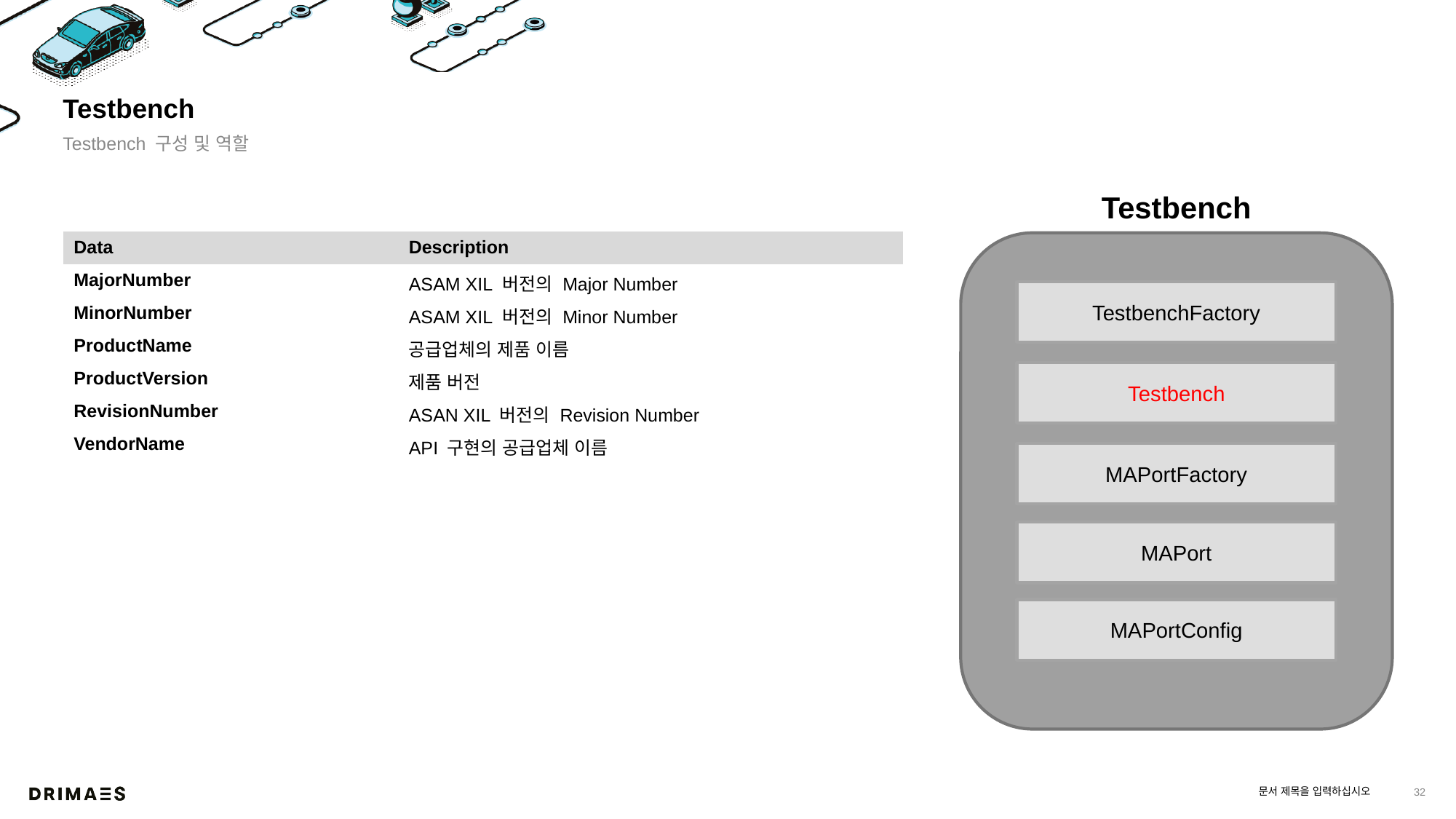

# Testbench
Testbench 구성 및 역할
Testbench
| Data | Description |
| --- | --- |
| MajorNumber | ASAM XIL 버전의 Major Number |
| MinorNumber | ASAM XIL 버전의 Minor Number |
| ProductName | 공급업체의 제품 이름 |
| ProductVersion | 제품 버전 |
| RevisionNumber | ASAN XIL 버전의 Revision Number |
| VendorName | API 구현의 공급업체 이름 |

TestbenchFactory
Testbench
MAPortFactory
MAPort
MAPortConfig
문서 제목을 입력하십시오